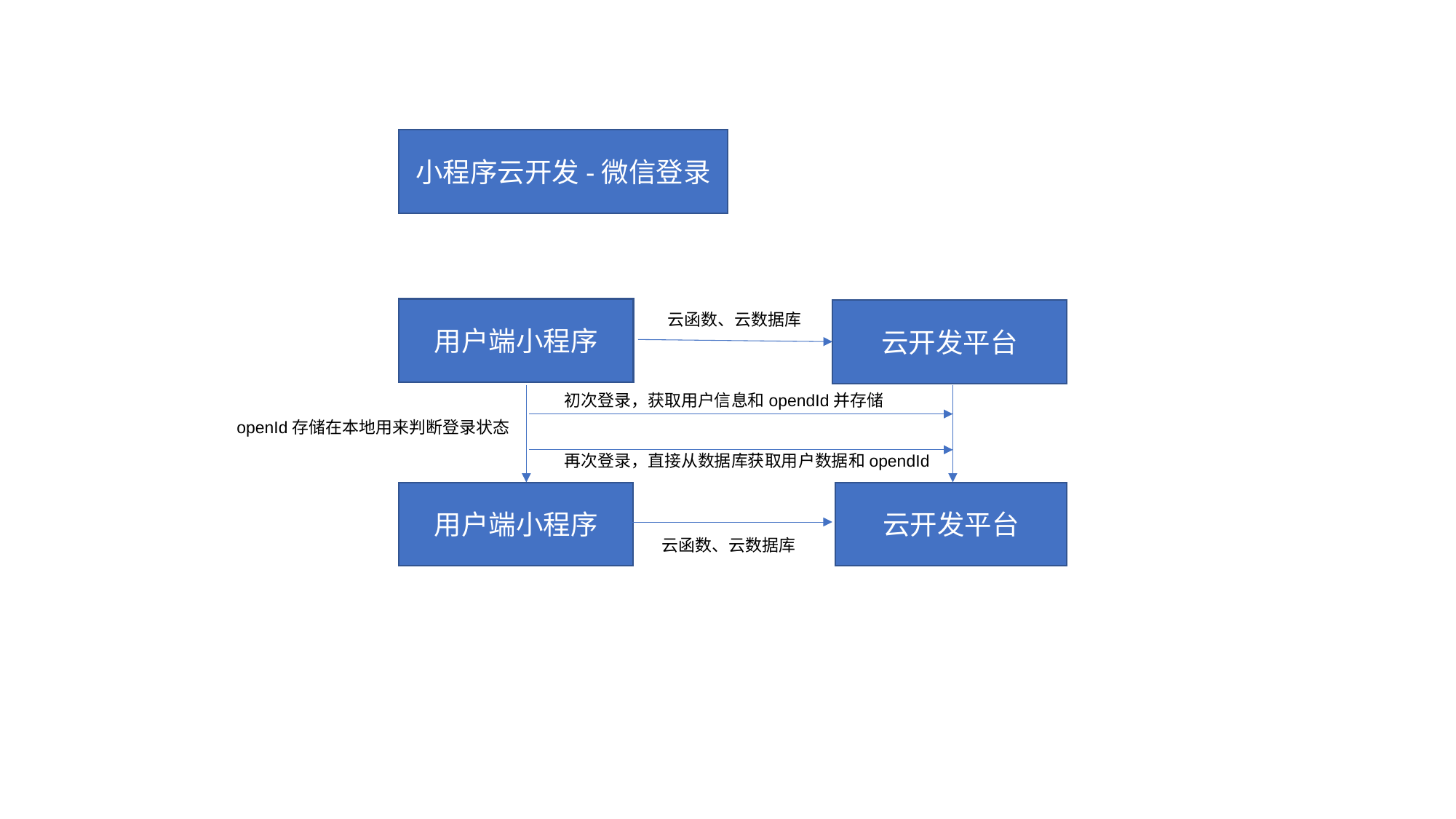

小程序云开发-微信登录
用户端小程序
云开发平台
云函数、云数据库
页面触刷新
初次登录，获取用户信息和opendId并存储
openId存储在本地用来判断登录状态
再次登录，直接从数据库获取用户数据和opendId
云开发平台
用户端小程序
云函数、云数据库